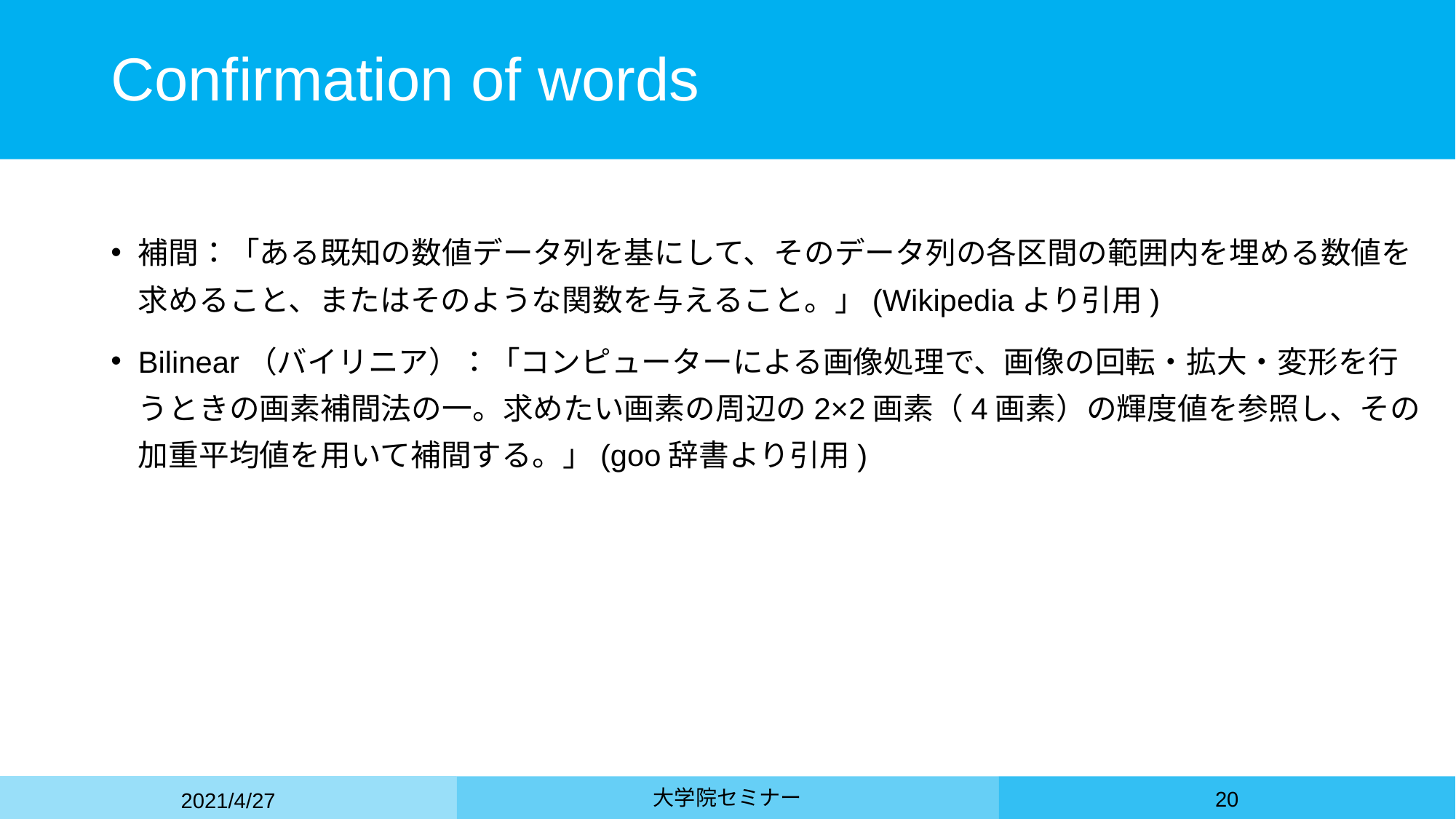

# Confirmation of words
補間：「ある既知の数値データ列を基にして、そのデータ列の各区間の範囲内を埋める数値を求めること、またはそのような関数を与えること。」(Wikipediaより引用)
Bilinear（バイリニア）：「コンピューターによる画像処理で、画像の回転・拡大・変形を行うときの画素補間法の一。求めたい画素の周辺の2×2画素（4画素）の輝度値を参照し、その加重平均値を用いて補間する。」(goo辞書より引用)
大学院セミナー
20
2021/4/27